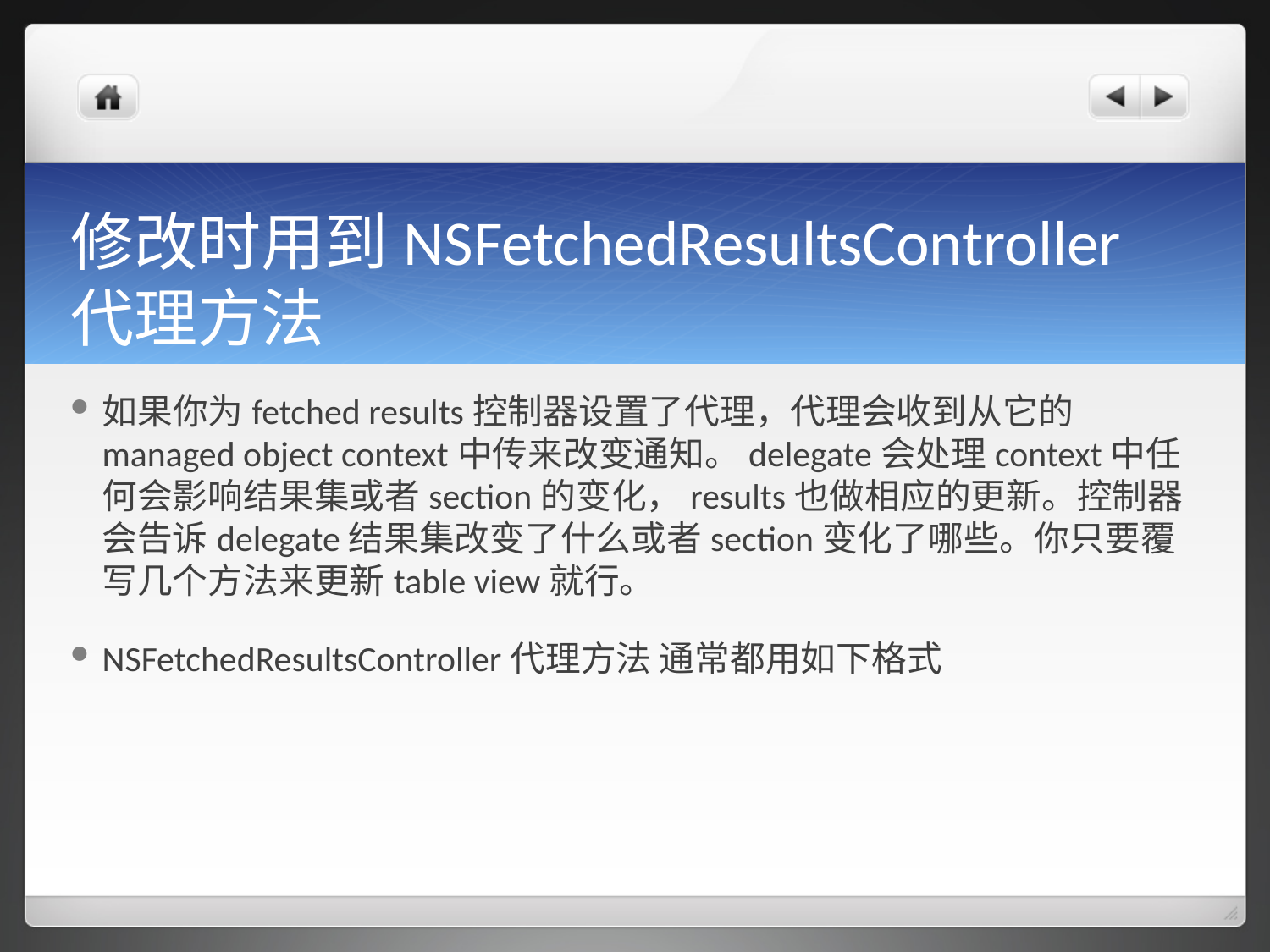

# 修改时用到NSFetchedResultsController代理方法
如果你为fetched results控制器设置了代理，代理会收到从它的managed object context中传来改变通知。delegate会处理context中任何会影响结果集或者section的变化，results也做相应的更新。控制器会告诉delegate结果集改变了什么或者section变化了哪些。你只要覆写几个方法来更新table view就行。
NSFetchedResultsController代理方法 通常都用如下格式